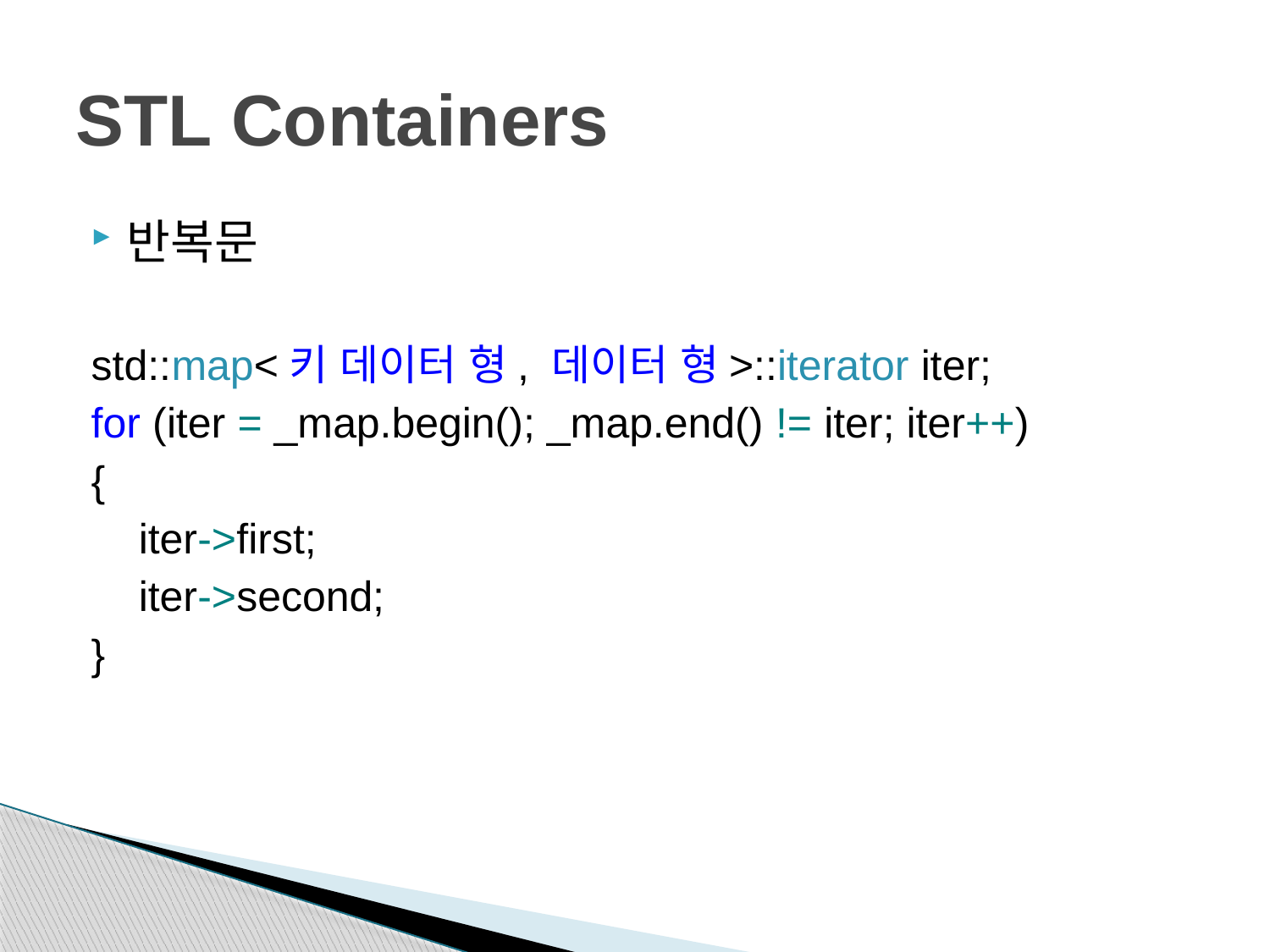

# STL Containers
반복문

std::map<키 데이터 형, 데이터 형>::iterator iter;
for (iter = _map.begin(); _map.end() != iter; iter++)
{
	 iter->first;
	 iter->second;
}